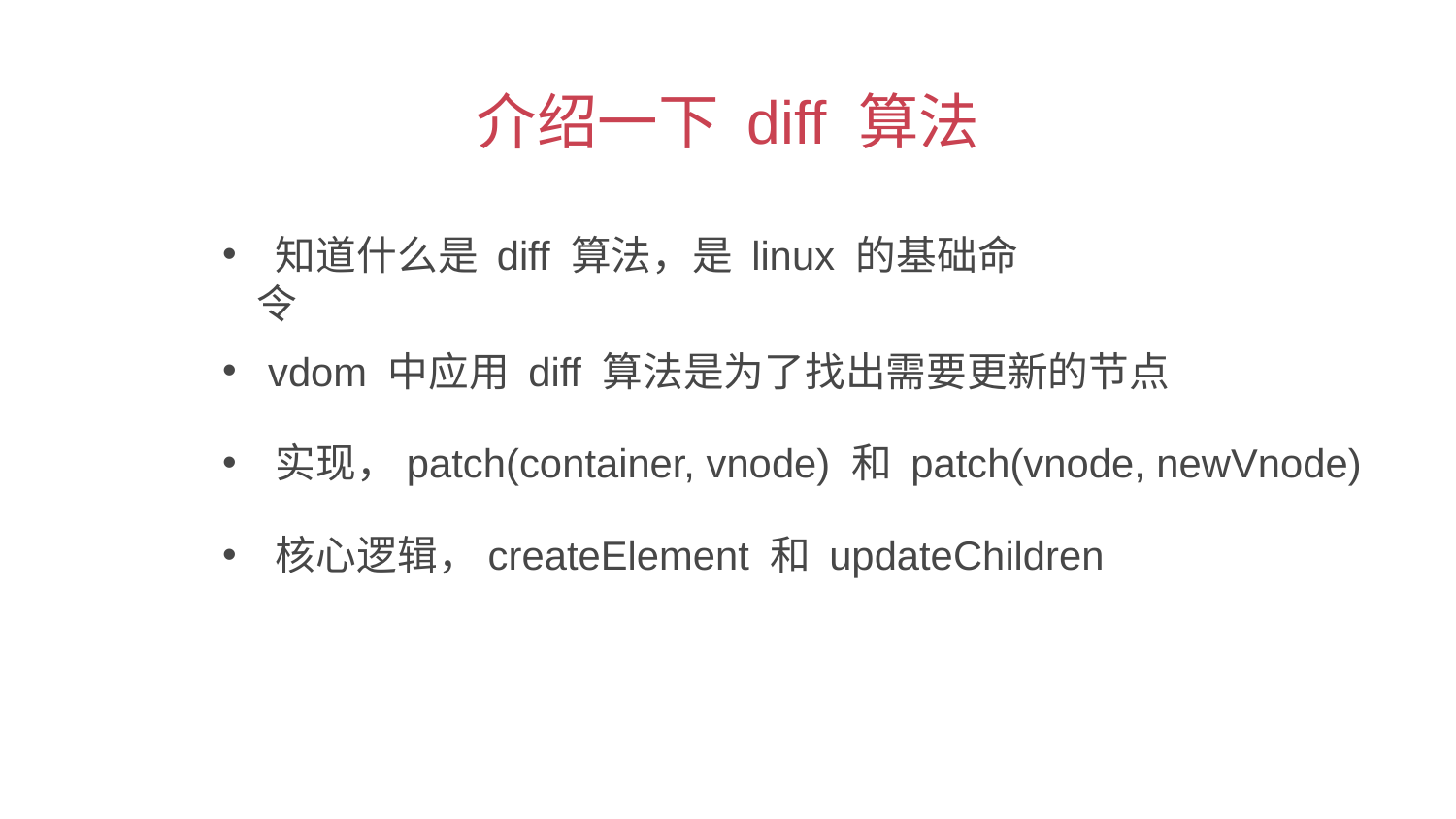

介绍一下 diff 算法
 知道什么是 diff 算法，是 linux 的基础命令
 vdom 中应用 diff 算法是为了找出需要更新的节点
 实现，patch(container, vnode) 和 patch(vnode, newVnode)
 核心逻辑，createElement 和 updateChildren